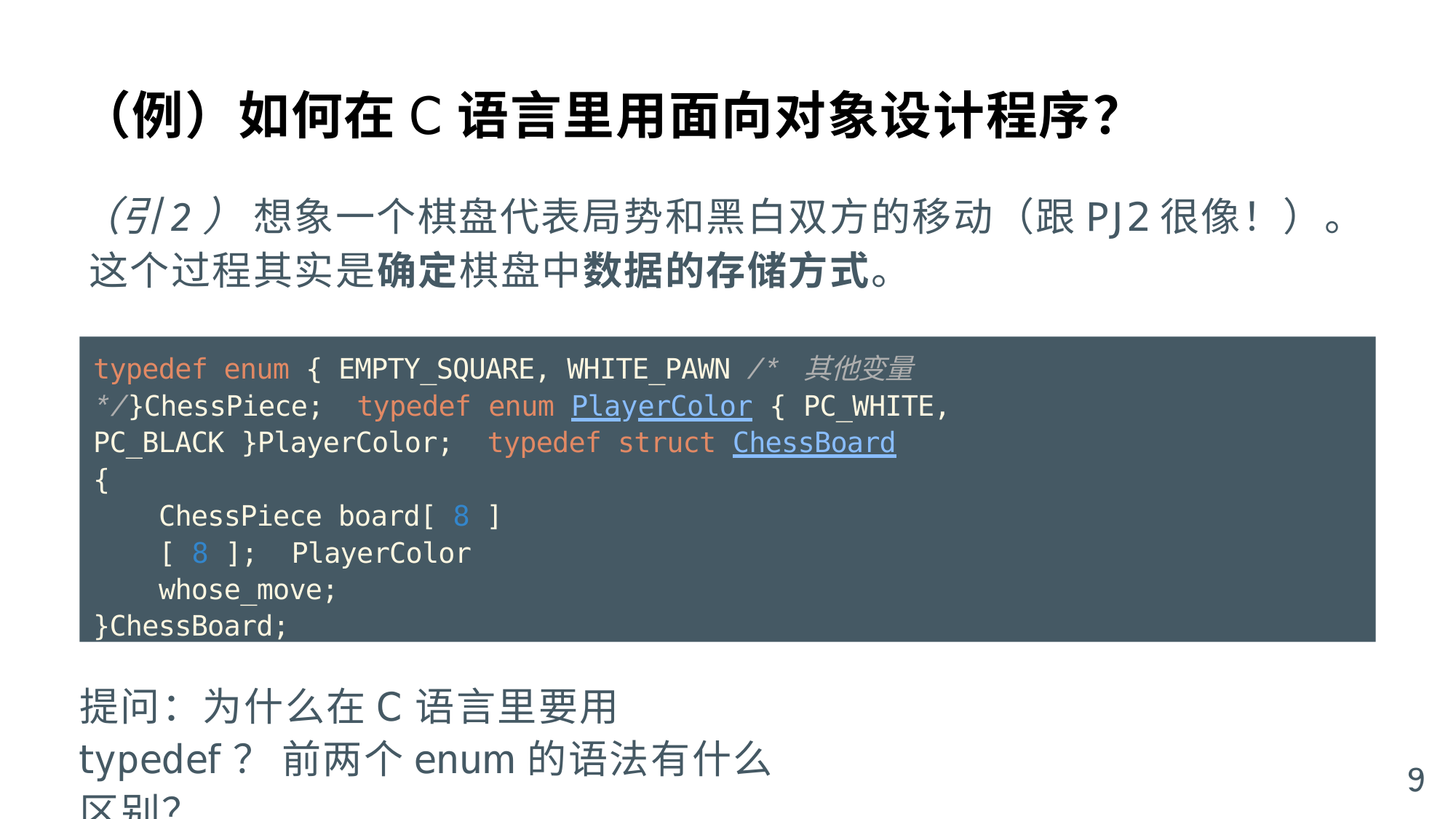

（例）如何在C语言里用面向对象设计程序？
（引2） 想象一个棋盘代表局势和黑白双方的移动（跟PJ2很像！）。 这个过程其实是确定棋盘中数据的存储方式。
typedef enum { EMPTY_SQUARE, WHITE_PAWN /* 其他变量	*/}ChessPiece;  typedef enum PlayerColor { PC_WHITE, PC_BLACK }PlayerColor;  typedef struct ChessBoard
{
ChessPiece board[ 8 ][ 8 ];  PlayerColor whose_move;
}ChessBoard;
提问：为什么在C语言里要用typedef？ 前两个enum的语法有什么区别？
9